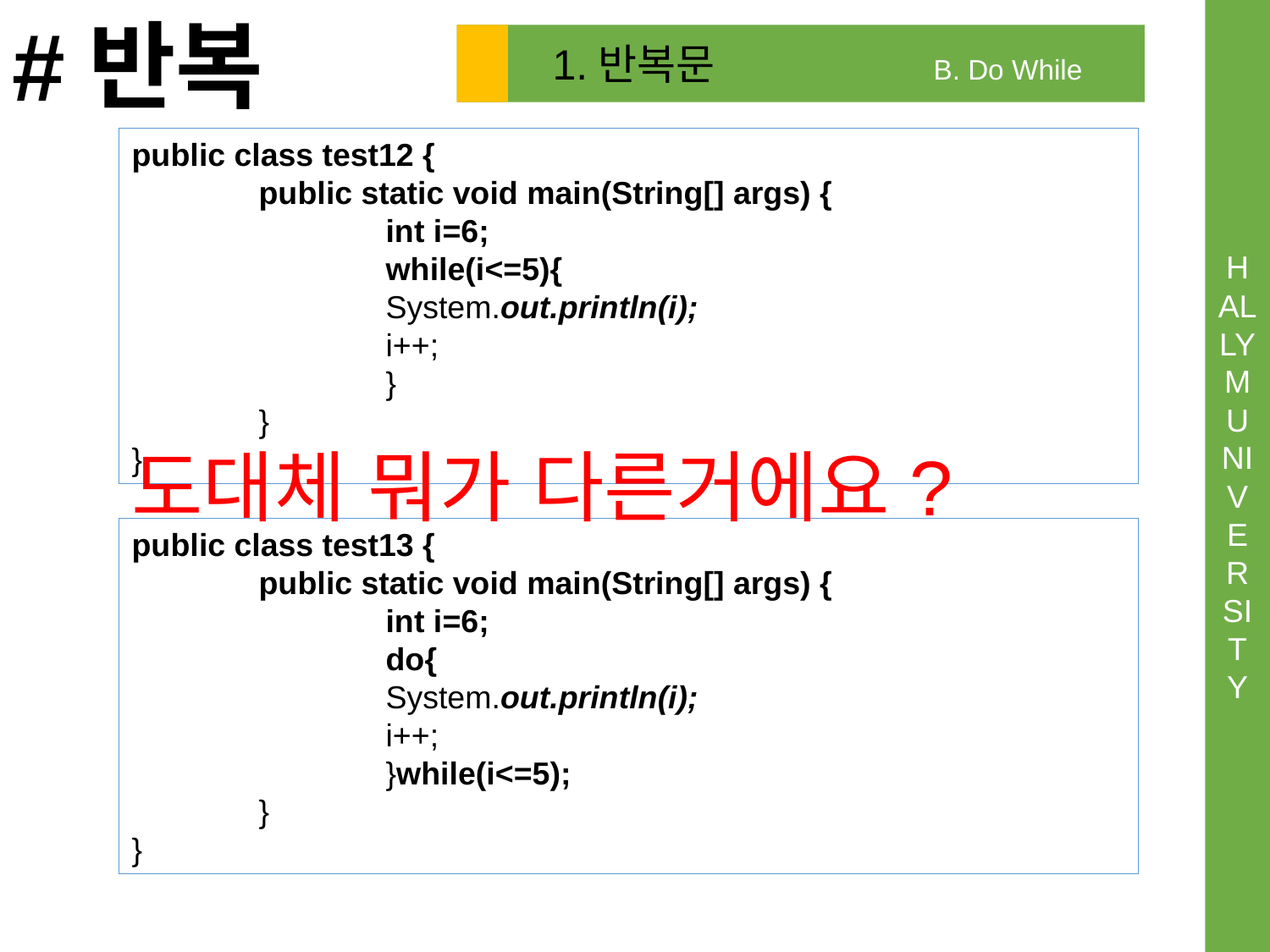

#반복
1.반복문  		B. Do While
public class test12 {
	public static void main(String[] args) {
		int i=6;
		while(i<=5){
		System.out.println(i);
		i++;
		}
	}
}
도대체 뭐가 다른거에요?
public class test13 {
	public static void main(String[] args) {
		int i=6;
		do{
		System.out.println(i);
		i++;
		}while(i<=5);
	}
}